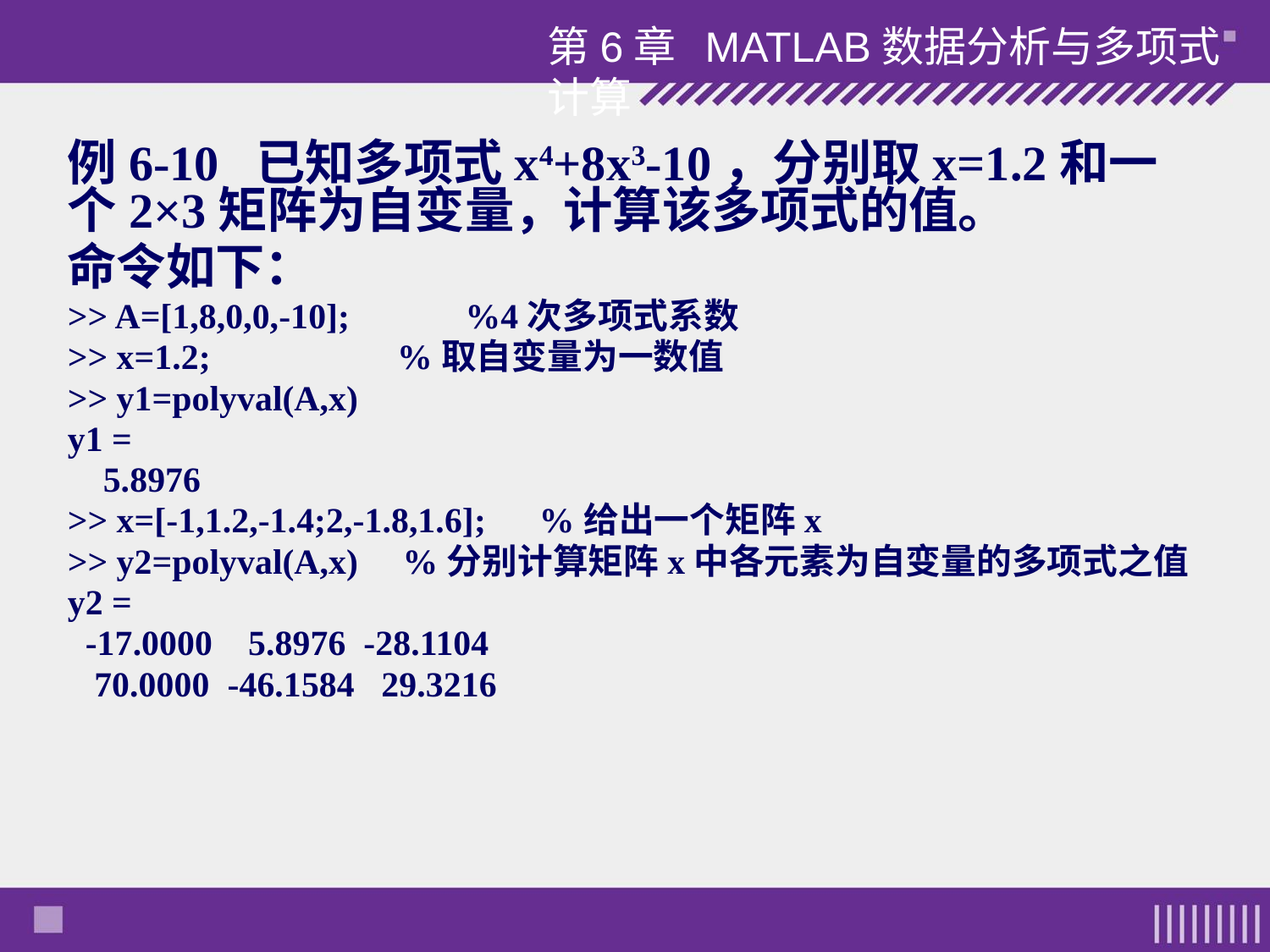

第6章  MATLAB数据分析与多项式计算
例6-10  已知多项式x4+8x3-10，分别取x=1.2和一个2×3矩阵为自变量，计算该多项式的值。
命令如下：
>> A=[1,8,0,0,-10];             %4次多项式系数
>> x=1.2;                     %取自变量为一数值
>> y1=polyval(A,x)
y1 =
    5.8976
>> x=[-1,1.2,-1.4;2,-1.8,1.6];      %给出一个矩阵x
>> y2=polyval(A,x)     %分别计算矩阵x中各元素为自变量的多项式之值
y2 =
  -17.0000    5.8976  -28.1104
   70.0000  -46.1584   29.3216